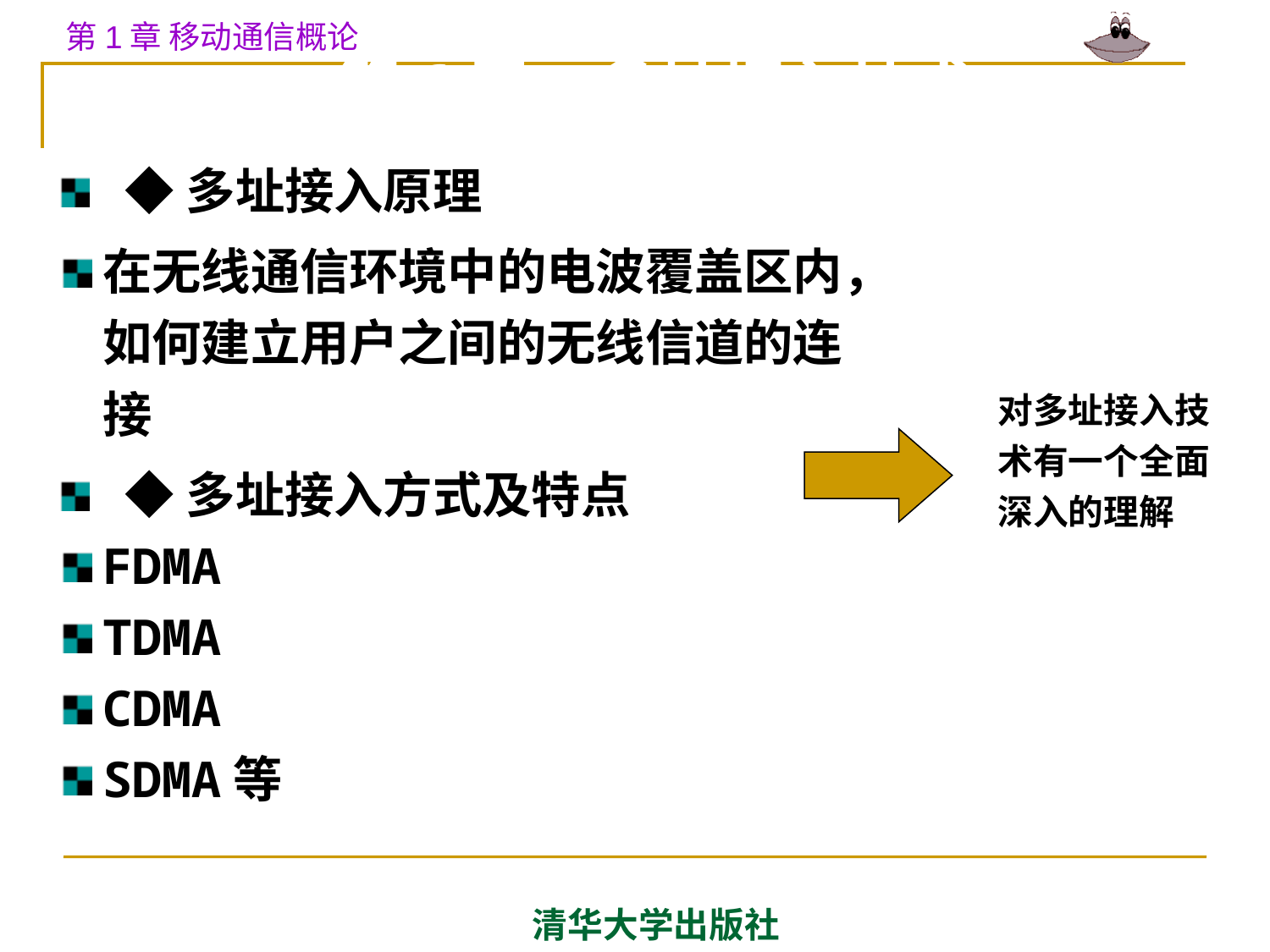

# 第6章　多址接入技术
  ◆多址接入原理
在无线通信环境中的电波覆盖区内，如何建立用户之间的无线信道的连接
  ◆多址接入方式及特点
FDMA
TDMA
CDMA
SDMA等
对多址接入技术有一个全面深入的理解